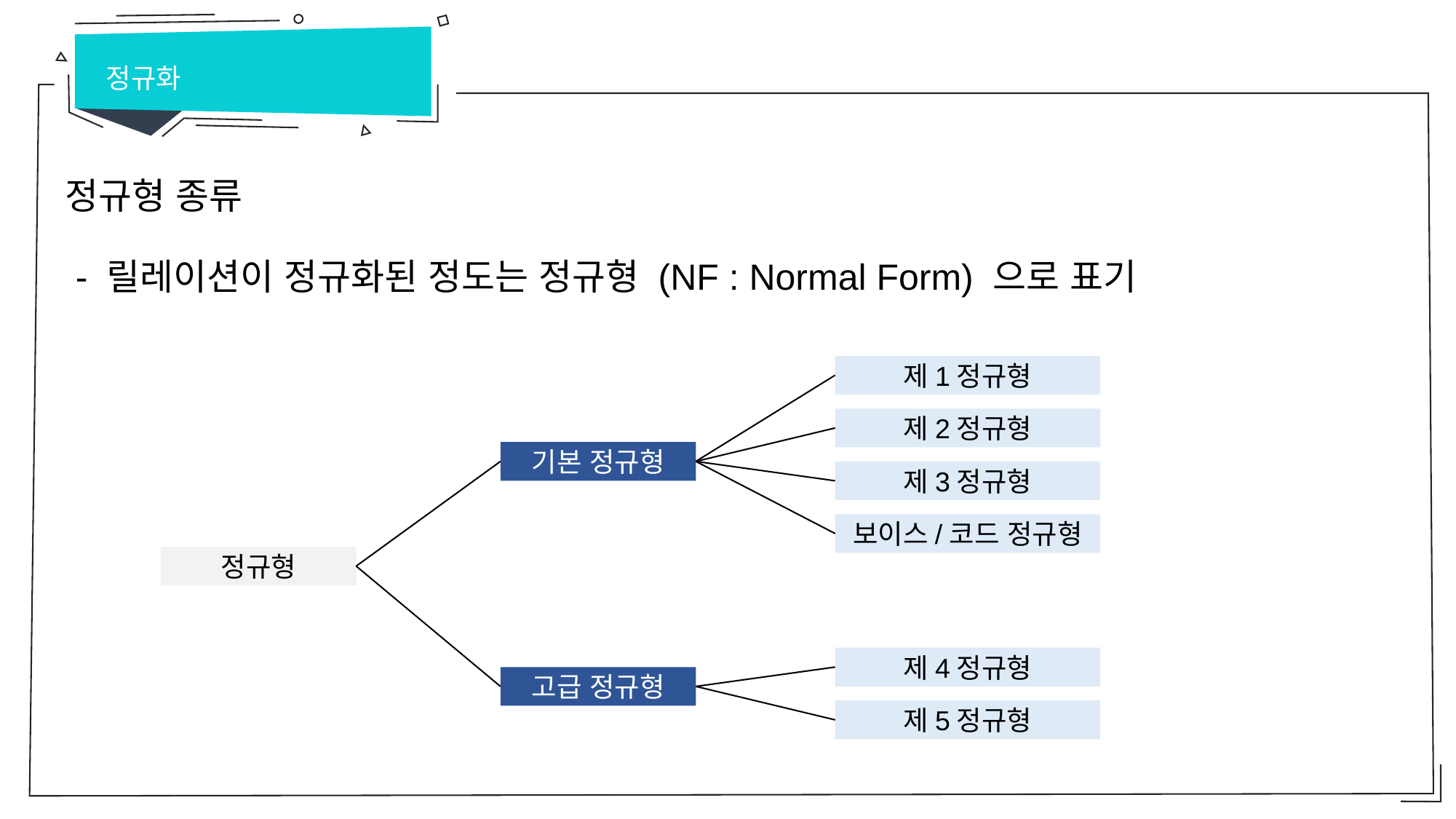

정규화
정규형 종류
 - 릴레이션이 정규화된 정도는 정규형 (NF : Normal Form) 으로 표기

제1정규형
제2정규형
기본 정규형
제3정규형
보이스/코드 정규형
정규형
제4정규형
고급 정규형
제5정규형